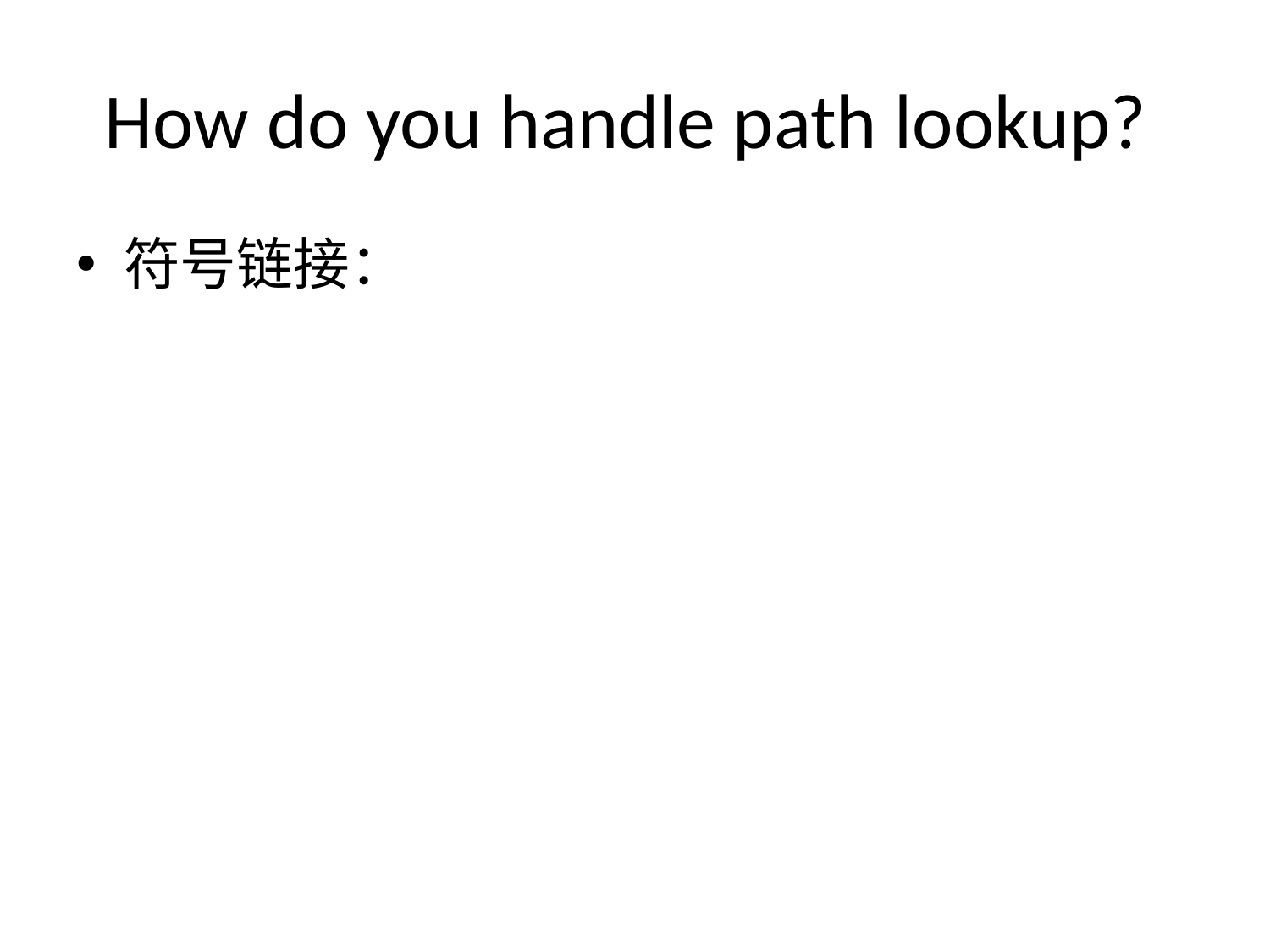

# How do you handle path lookup?
符号链接：